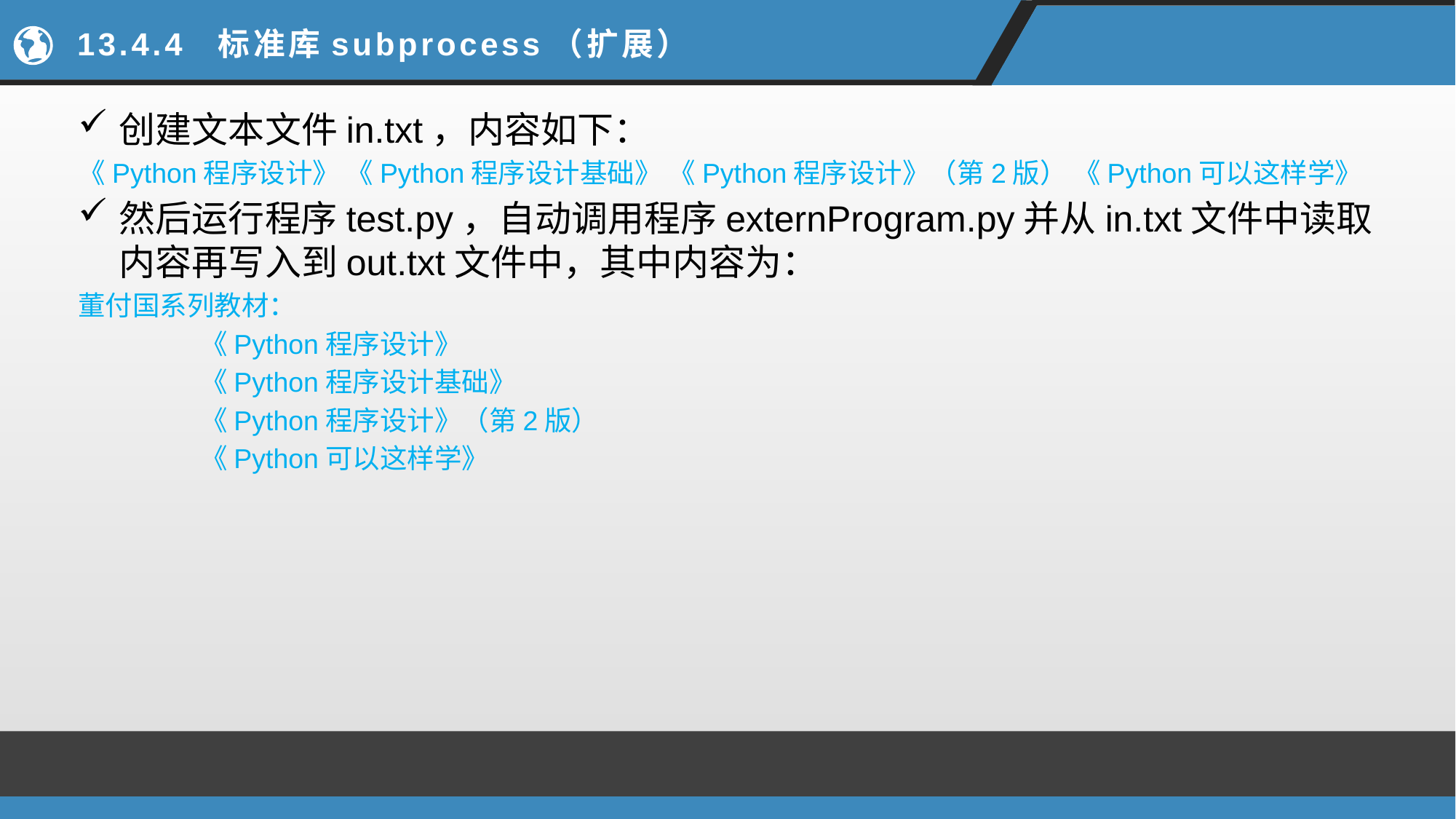

# 13.4.4  标准库subprocess（扩展）

创建文本文件in.txt，内容如下：
《Python程序设计》 《Python程序设计基础》 《Python程序设计》（第2版） 《Python可以这样学》
然后运行程序test.py，自动调用程序externProgram.py并从in.txt文件中读取内容再写入到out.txt文件中，其中内容为：
董付国系列教材：
	 《Python程序设计》
	 《Python程序设计基础》
	 《Python程序设计》（第2版）
	 《Python可以这样学》